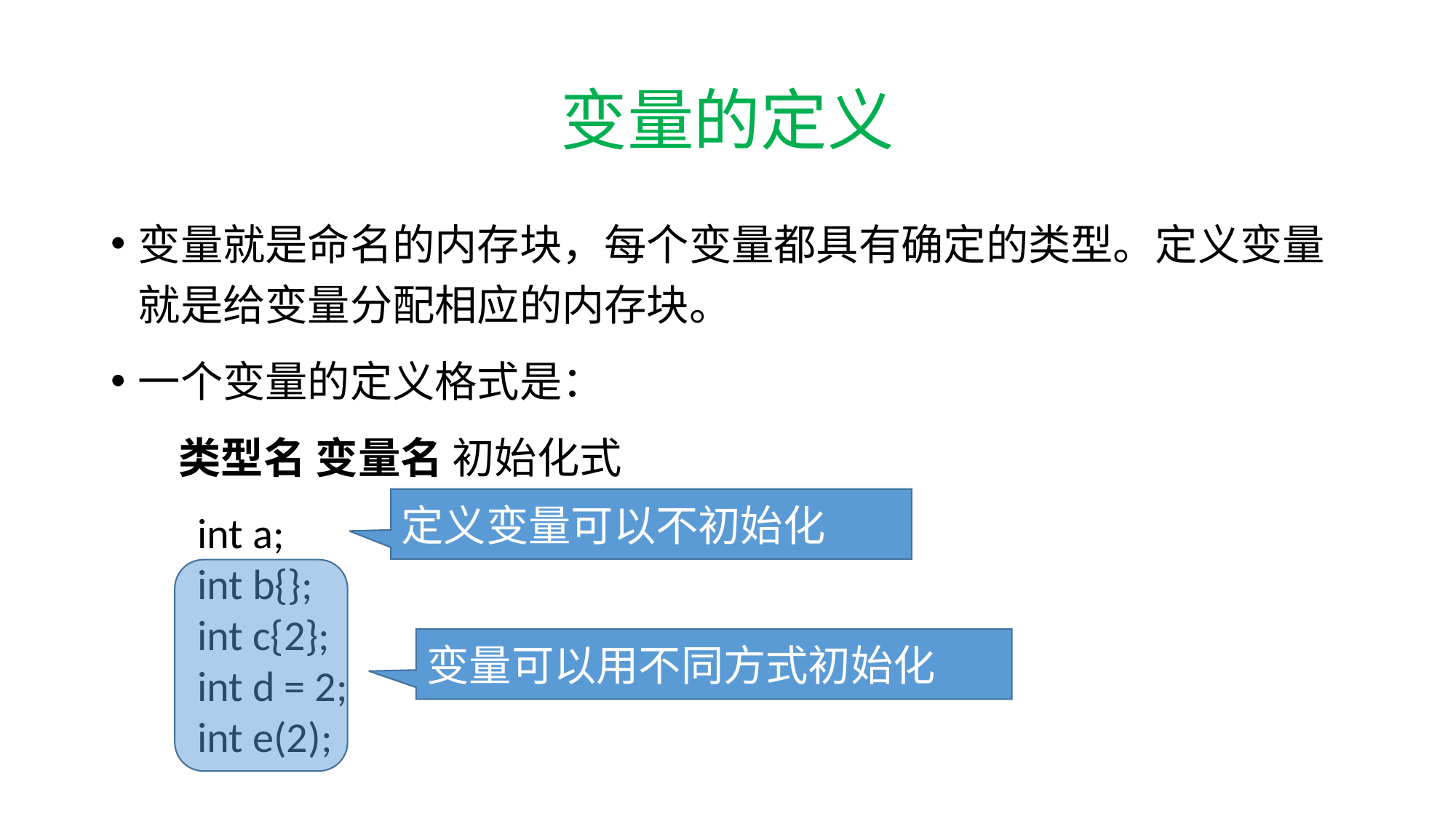

# 变量的定义
变量就是命名的内存块，每个变量都具有确定的类型。定义变量就是给变量分配相应的内存块。
一个变量的定义格式是：
      类型名 变量名 初始化式

定义变量可以不初始化
int a;
int b{};
int c{2};
int d = 2;
int e(2);

变量可以用不同方式初始化